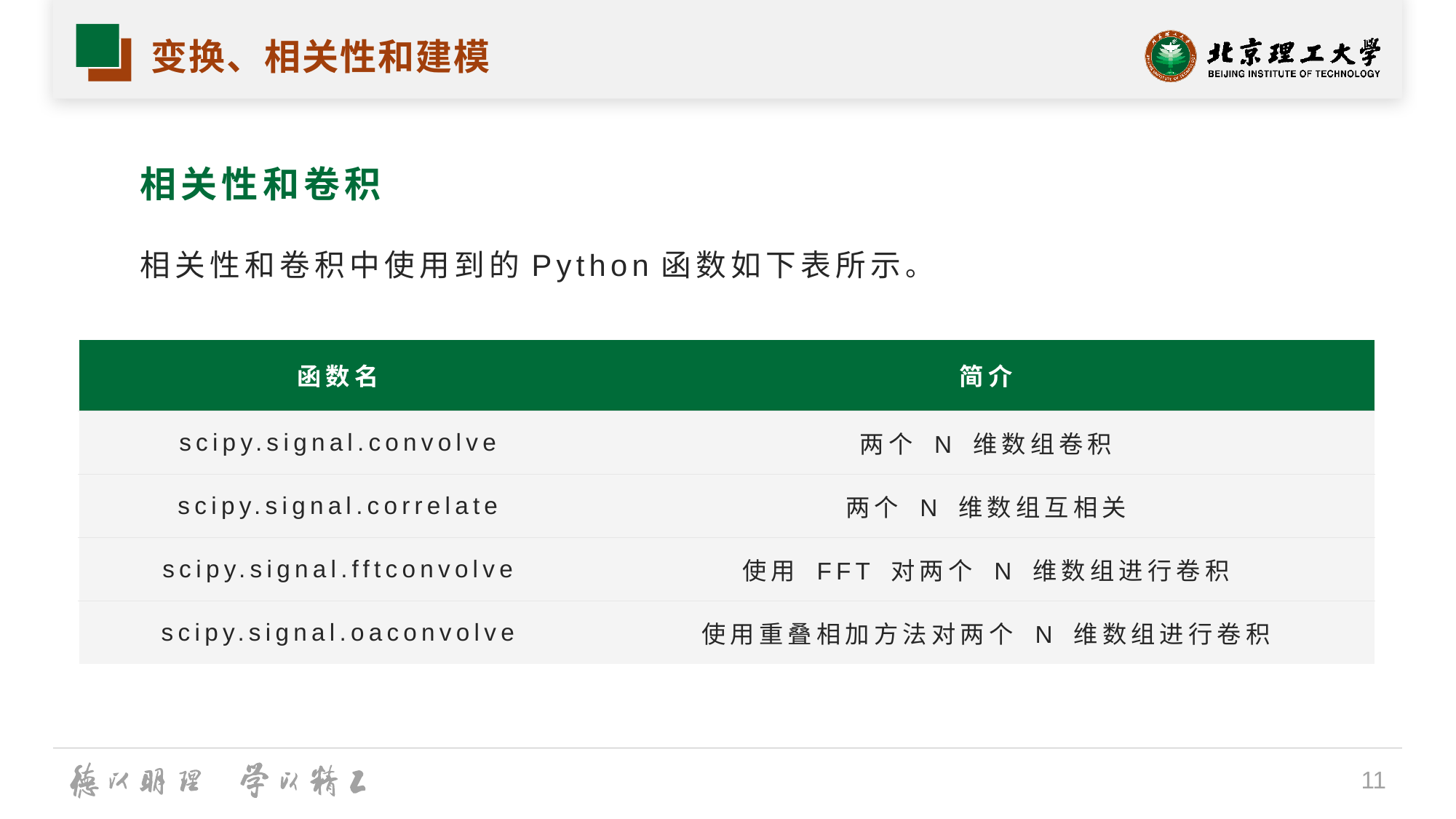

# 变换、相关性和建模
相关性和卷积
相关性和卷积中使用到的Python函数如下表所示。
| 函数名 | 简介 |
| --- | --- |
| scipy.signal.convolve | 两个 N 维数组卷积 |
| scipy.signal.correlate | 两个 N 维数组互相关 |
| scipy.signal.fftconvolve | 使用 FFT 对两个 N 维数组进行卷积 |
| scipy.signal.oaconvolve | 使用重叠相加方法对两个 N 维数组进行卷积 |